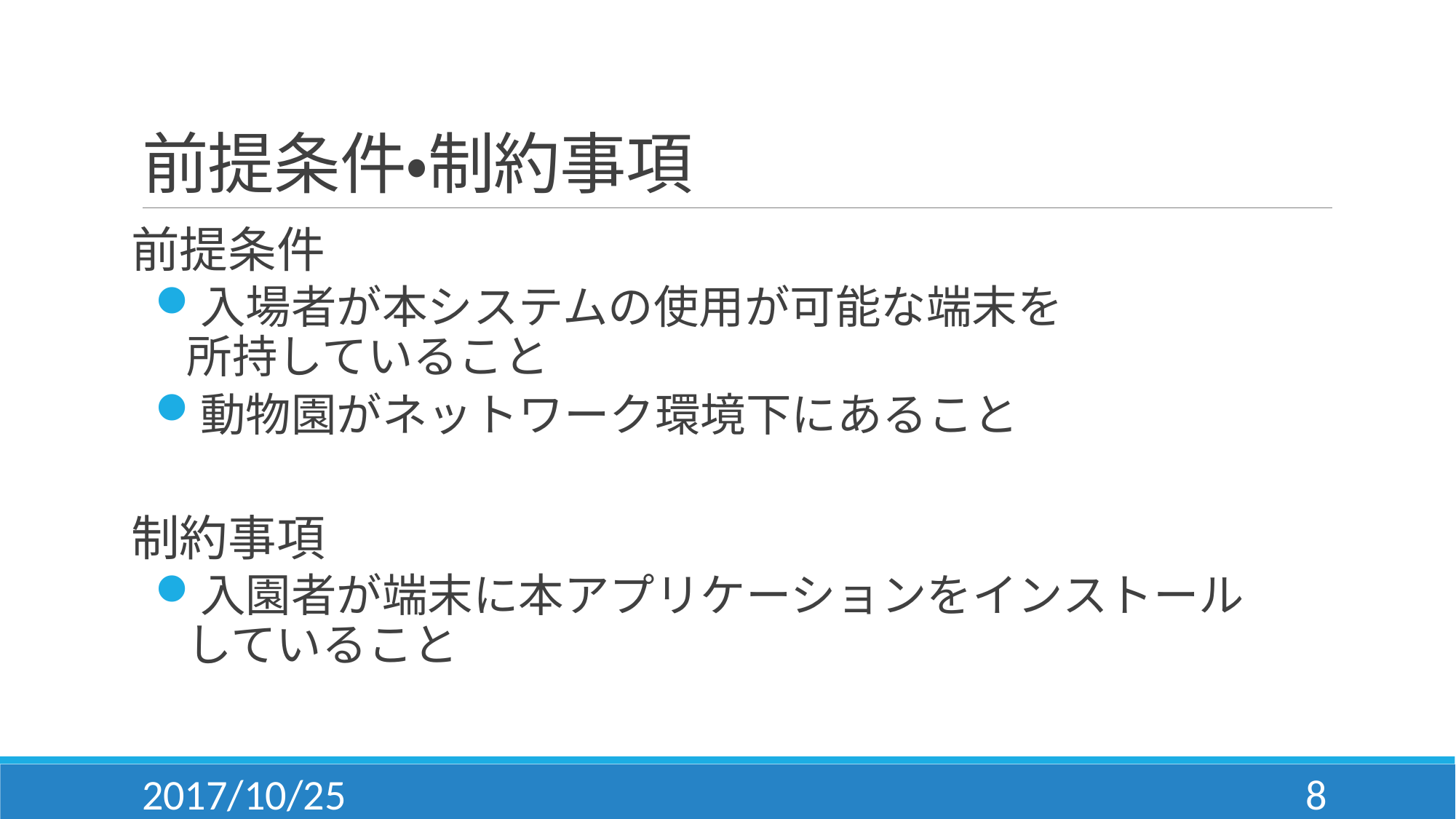

# 前提条件・制約事項
前提条件
入場者が本システムの使用が可能な端末を
 所持していること
動物園がネットワーク環境下にあること
制約事項
入園者が端末に本アプリケーションをインストール
 していること

2017/10/25
8